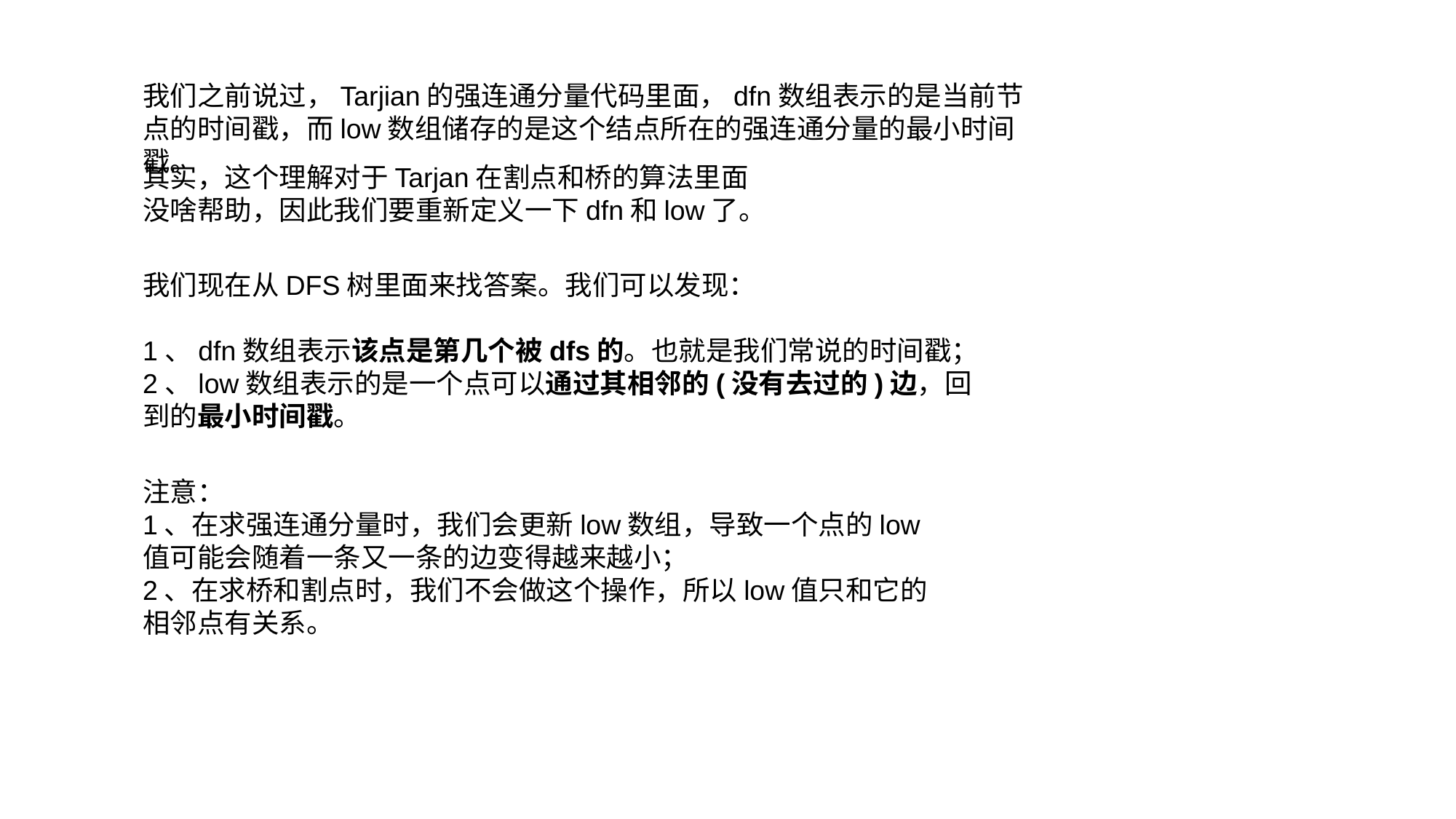

我们之前说过，Tarjian的强连通分量代码里面，dfn数组表示的是当前节点的时间戳，而low数组储存的是这个结点所在的强连通分量的最小时间戳。
其实，这个理解对于Tarjan在割点和桥的算法里面没啥帮助，因此我们要重新定义一下dfn和low了。
我们现在从DFS树里面来找答案。我们可以发现：

1、dfn数组表示该点是第几个被dfs的。也就是我们常说的时间戳；
2、low数组表示的是一个点可以通过其相邻的(没有去过的)边，回到的最小时间戳。
注意：
1、在求强连通分量时，我们会更新low数组，导致一个点的low值可能会随着一条又一条的边变得越来越小；
2、在求桥和割点时，我们不会做这个操作，所以low值只和它的相邻点有关系。